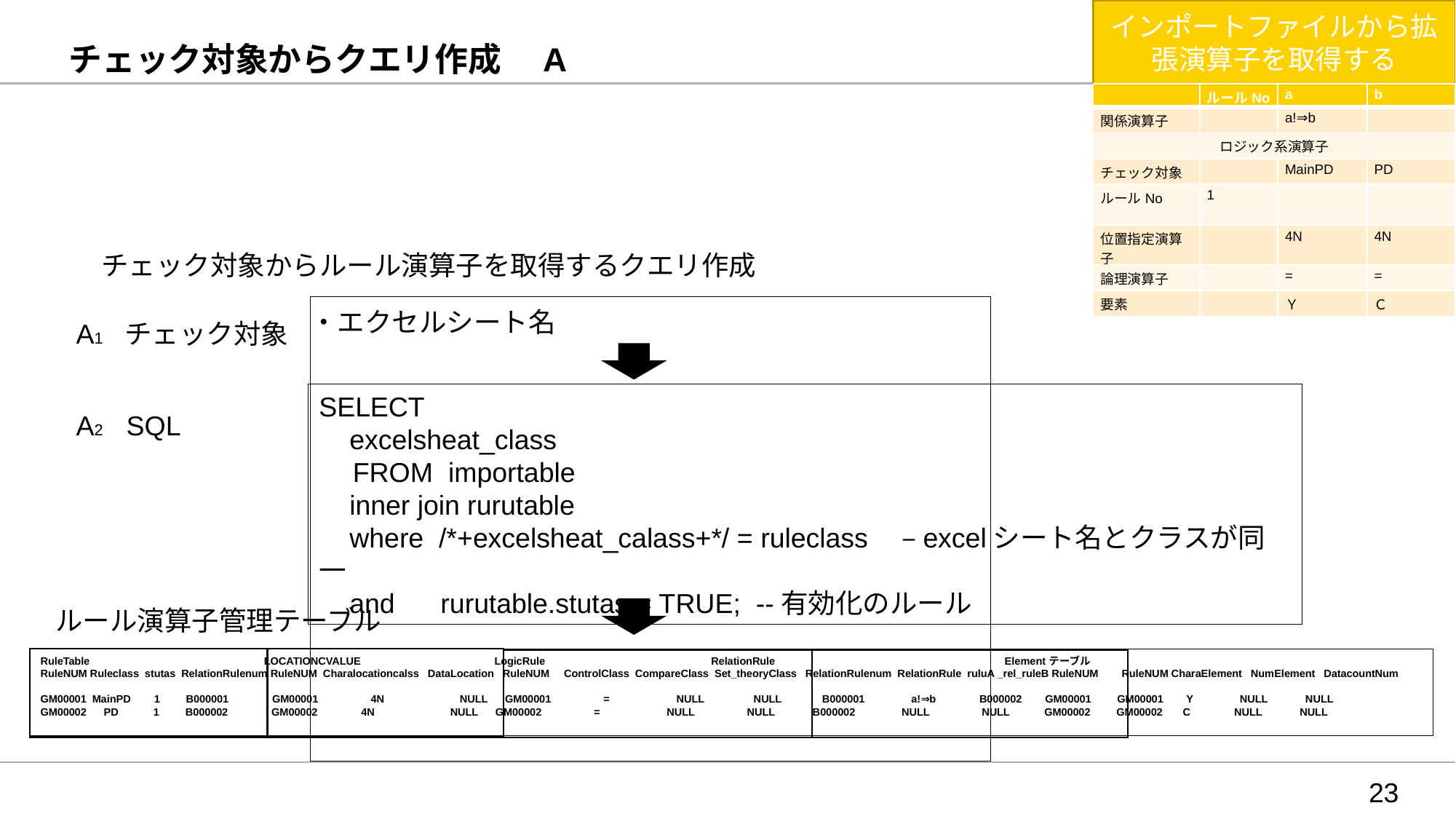

・要素(Element)
文字(CharaElement)  				      CharaElement
‘数字’　文字判定   (NumElement) 			 　 NumElement
数字(データ数をカウント)                                                DatacountNum
# チェック対象からクエリ作成　A
インポートファイルから拡張演算子を取得する
|  | ルールNo | a | b |
| --- | --- | --- | --- |
| 関係演算子 |  | a!⇒b |  |
| ロジック系演算子 |  |  |  |
| チェック対象 |  | MainPD | PD |
| ルールNo | 1 |  |  |
| 位置指定演算子 |  | 4N | 4N |
| 論理演算子 |  | = | = |
| 要素 |  | Ｙ | Ｃ |
チェック対象からルール演算子を取得するクエリ作成
・エクセルシート名
A1  チェック対象

SELECT
    excelsheat_class
　FROM  importable
    inner join rurutable
    where  /*+excelsheat_calass+*/ = ruleclass　–excelシート名とクラスが同一
    and      rurutable.stutas = TRUE;  --有効化のルール
A2　SQL
ルール演算子管理テーブル

RuleTable                                                            LOCATIONCVALUE                                              LogicRule        	                                           RelationRule                                                                               Elementテーブル
RuleNUM Ruleclass  stutas  RelationRulenum RuleNUM  Charalocationcalss   DataLocation   RuleNUM     ControlClass  CompareClass  Set_theoryClass   RelationRulenum  RelationRule  ruluA _rel_ruleB RuleNUM        RuleNUM CharaElement   NumElement   DatacountNum

GM00001  MainPD        1         B000001               GM00001   	 4N                          NULL      GM00001                  =                       NULL                 NULL              B000001                a!⇒b               B000002        GM00001         GM00001        Y                NULL             NULL
GM00002      PD            1         B000002               GM00002               4N                          NULL      GM00002                  =                       NULL                  NULL             B000002                NULL                  NULL 　　  GM00002         GM00002       C               NULL             NULL

23